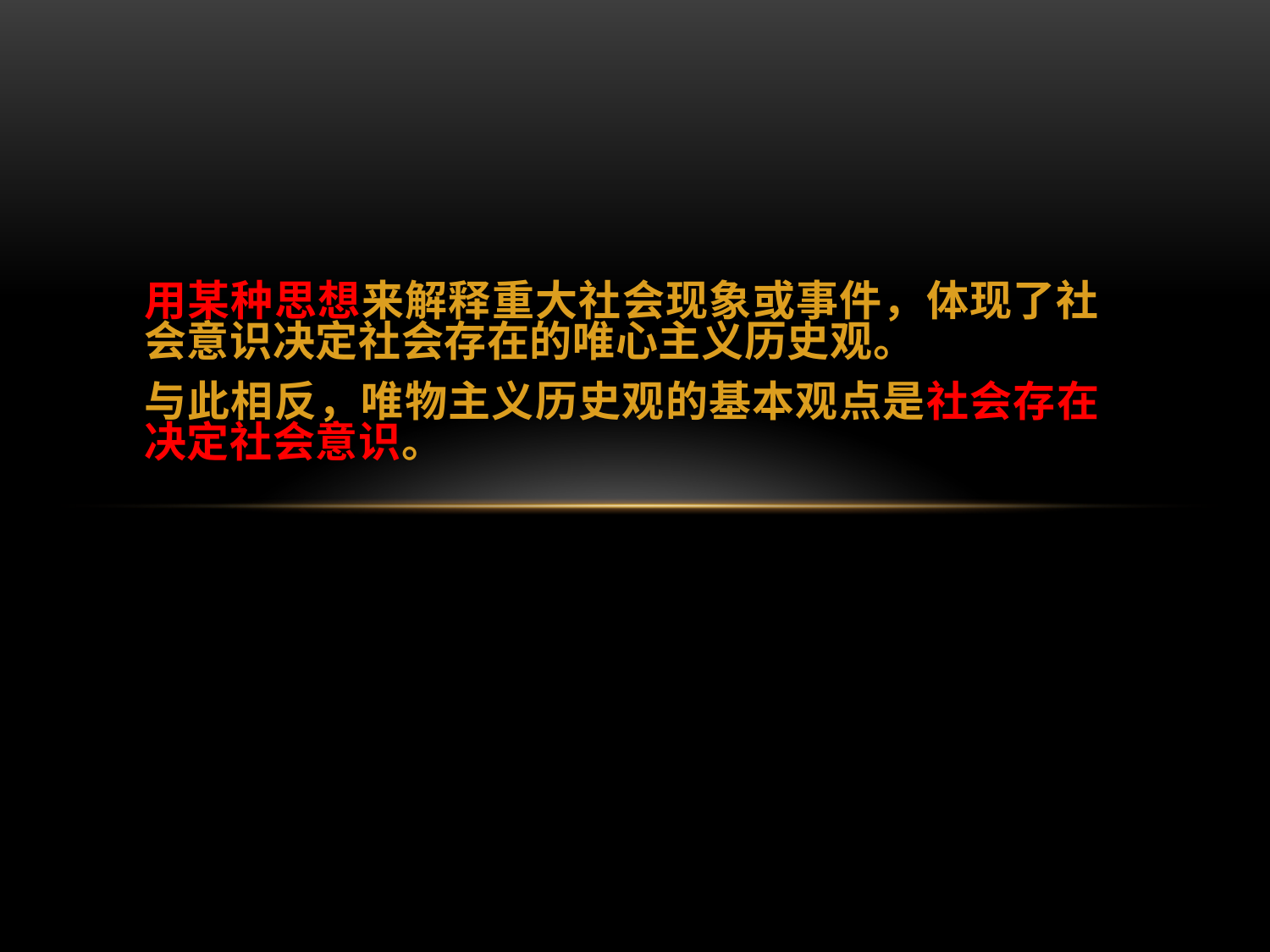

用某种思想来解释重大社会现象或事件，体现了社会意识决定社会存在的唯心主义历史观。
与此相反，唯物主义历史观的基本观点是社会存在决定社会意识。